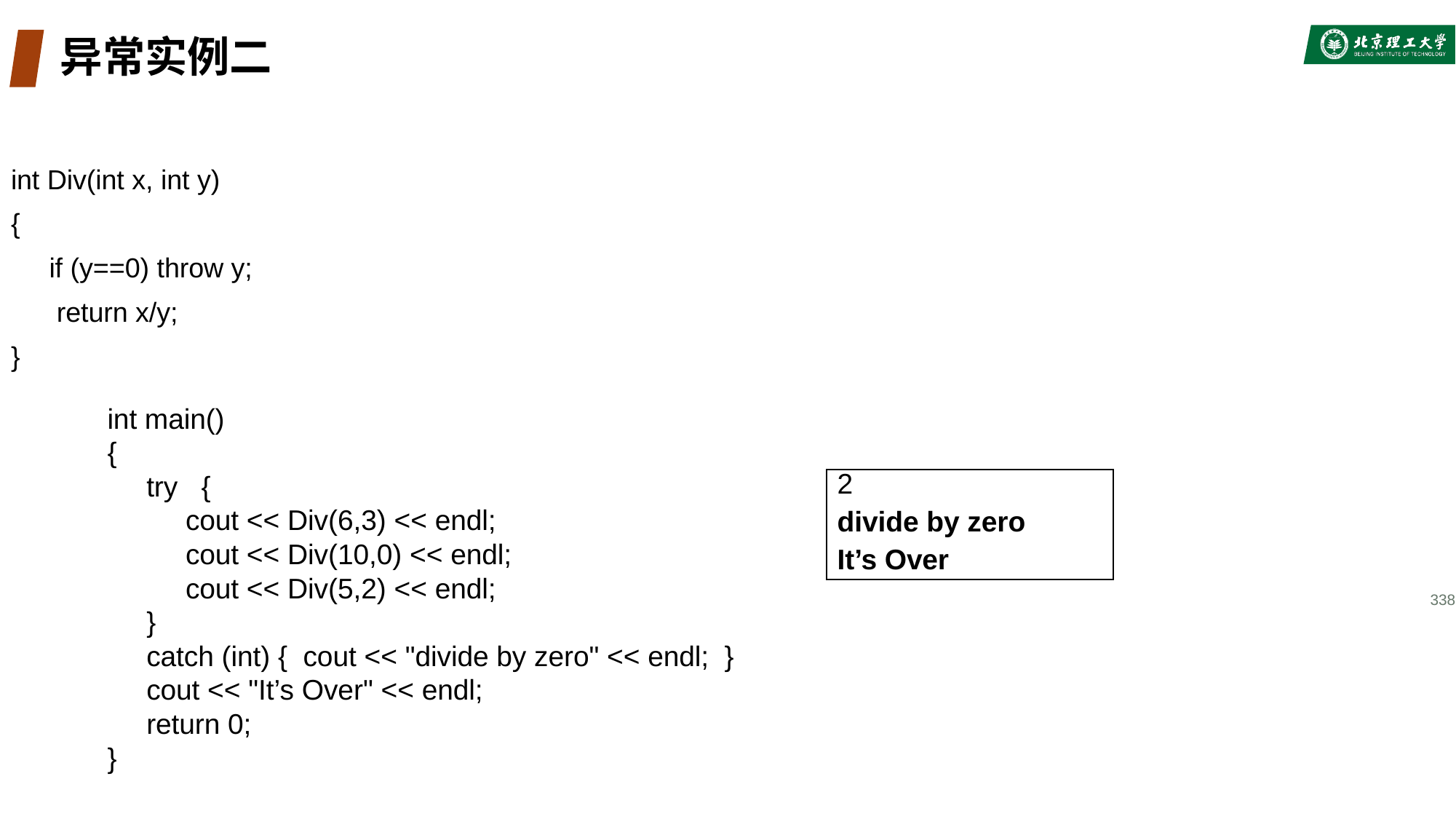

# 异常实例二
int Div(int x, int y)
{
     if (y==0) throw y;
      return x/y;
}
int main()
{
     try   {
          cout << Div(6,3) << endl;
          cout << Div(10,0) << endl;
          cout << Div(5,2) << endl;
     }
     catch (int) {  cout << "divide by zero" << endl;  }
     cout << "It’s Over" << endl;
     return 0;
}
2
divide by zero
It’s Over
338